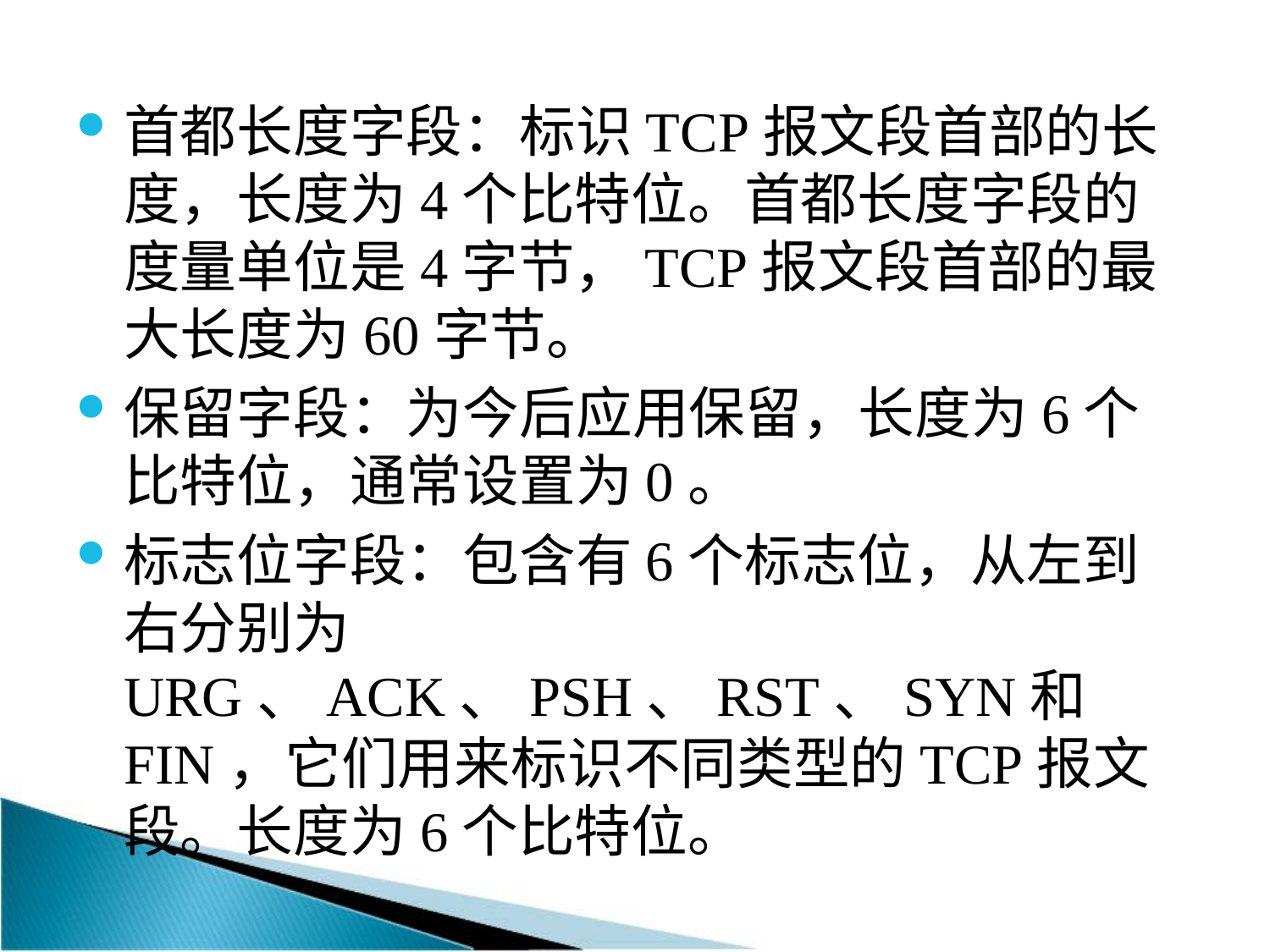

首都长度字段：标识TCP报文段首部的长度，长度为4个比特位。首都长度字段的度量单位是4字节，TCP报文段首部的最大长度为60字节。
保留字段：为今后应用保留，长度为6个比特位，通常设置为0。
标志位字段：包含有6个标志位，从左到右分别为URG、ACK、PSH、RST、SYN和FIN，它们用来标识不同类型的TCP报文段。长度为6个比特位。